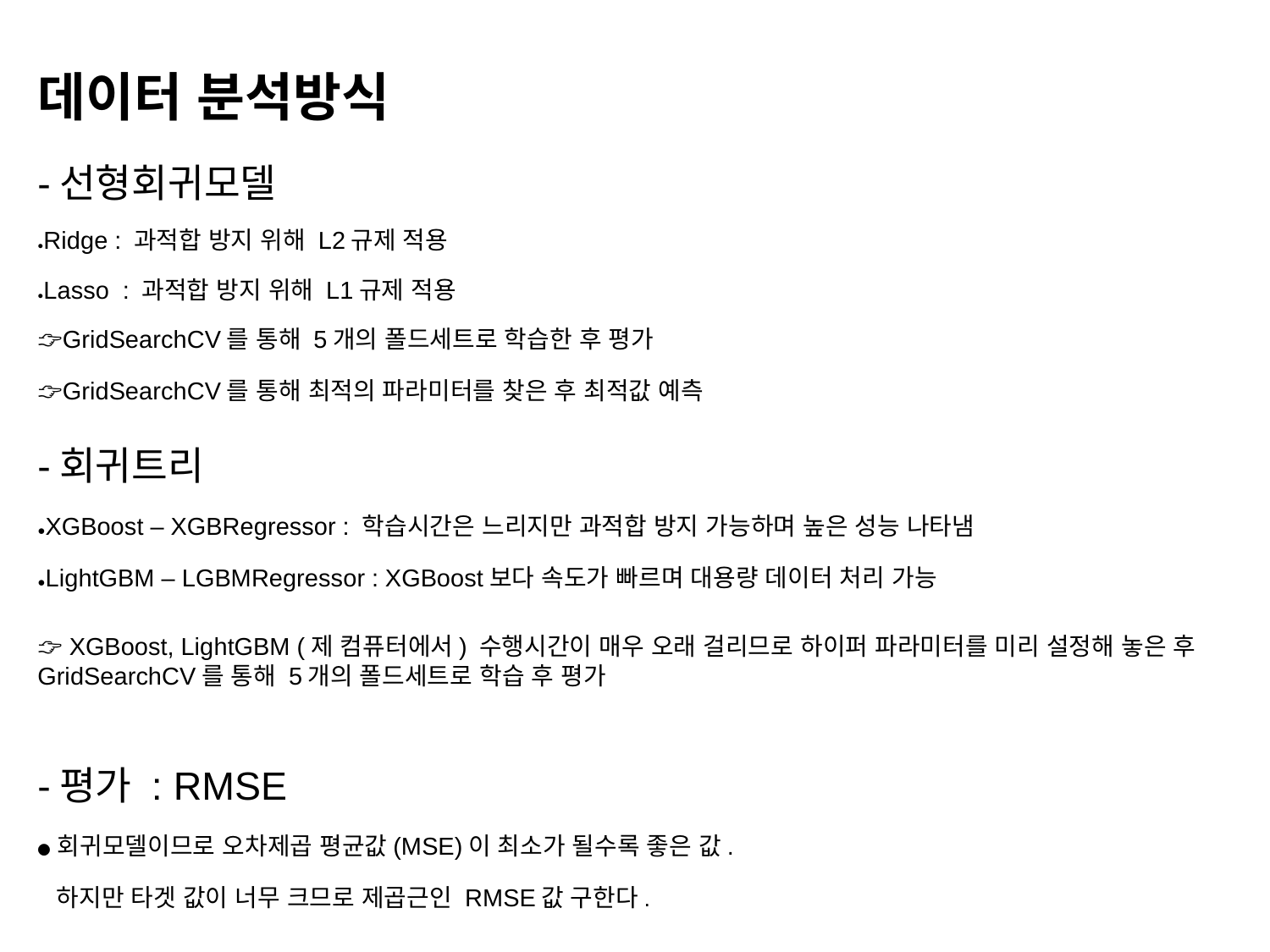

데이터 분석방식
-선형회귀모델
●Ridge : 과적합 방지 위해 L2규제 적용
●Lasso  : 과적합 방지 위해 L1규제 적용
👉GridSearchCV를 통해 5개의 폴드세트로 학습한 후 평가
👉GridSearchCV를 통해 최적의 파라미터를 찾은 후 최적값 예측
-회귀트리
●XGBoost – XGBRegressor : 학습시간은 느리지만 과적합 방지 가능하며 높은 성능 나타냄
●LightGBM – LGBMRegressor : XGBoost보다 속도가 빠르며 대용량 데이터 처리 가능

👉 XGBoost, LightGBM (제 컴퓨터에서) 수행시간이 매우 오래 걸리므로 하이퍼 파라미터를 미리 설정해 놓은 후 GridSearchCV를 통해 5개의 폴드세트로 학습 후 평가

-평가 : RMSE
● 회귀모델이므로 오차제곱 평균값(MSE)이 최소가 될수록 좋은 값.
  하지만 타겟 값이 너무 크므로 제곱근인 RMSE값 구한다.